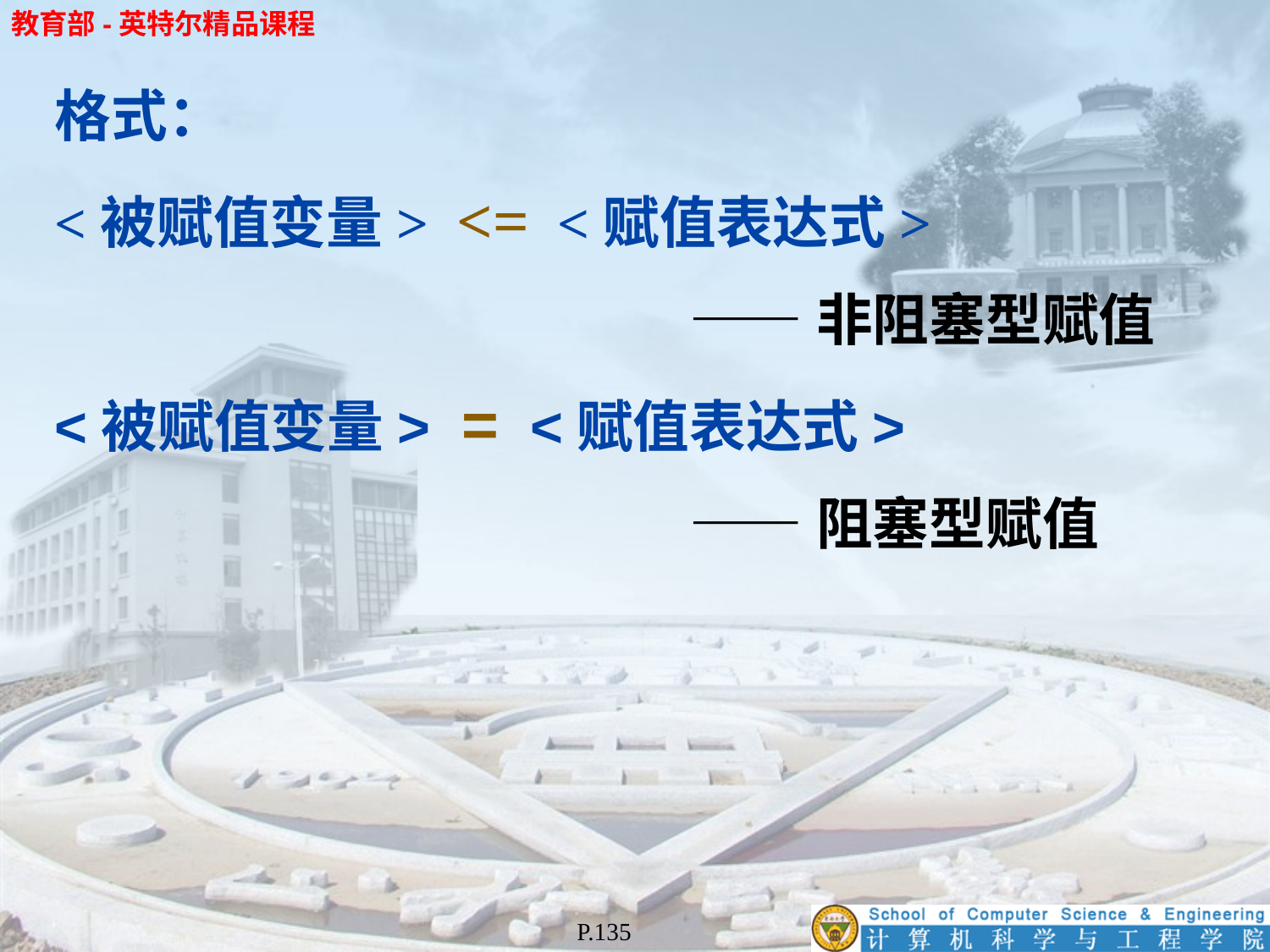

格式：
<被赋值变量>  <=  <赋值表达式>
					——非阻塞型赋值
<被赋值变量>  =  <赋值表达式>
					——阻塞型赋值
P.135